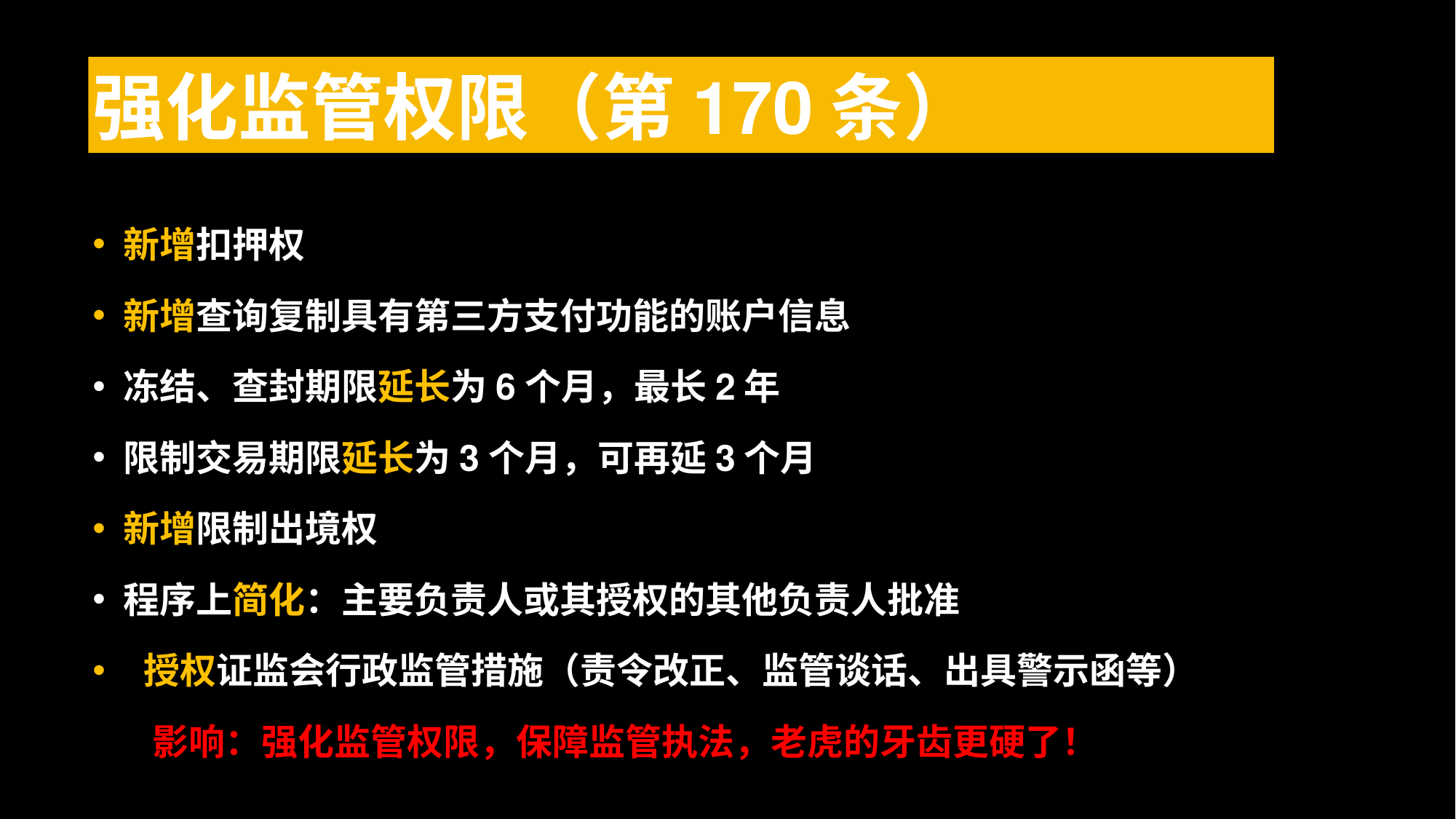

强化监管权限（第170条）
新增扣押权
新增查询复制具有第三方支付功能的账户信息
冻结、查封期限延长为6个月，最长2年
限制交易期限延长为3个月，可再延3个月
新增限制出境权
程序上简化：主要负责人或其授权的其他负责人批准
授权证监会行政监管措施（责令改正、监管谈话、出具警示函等）
     影响：强化监管权限，保障监管执法，老虎的牙齿更硬了！